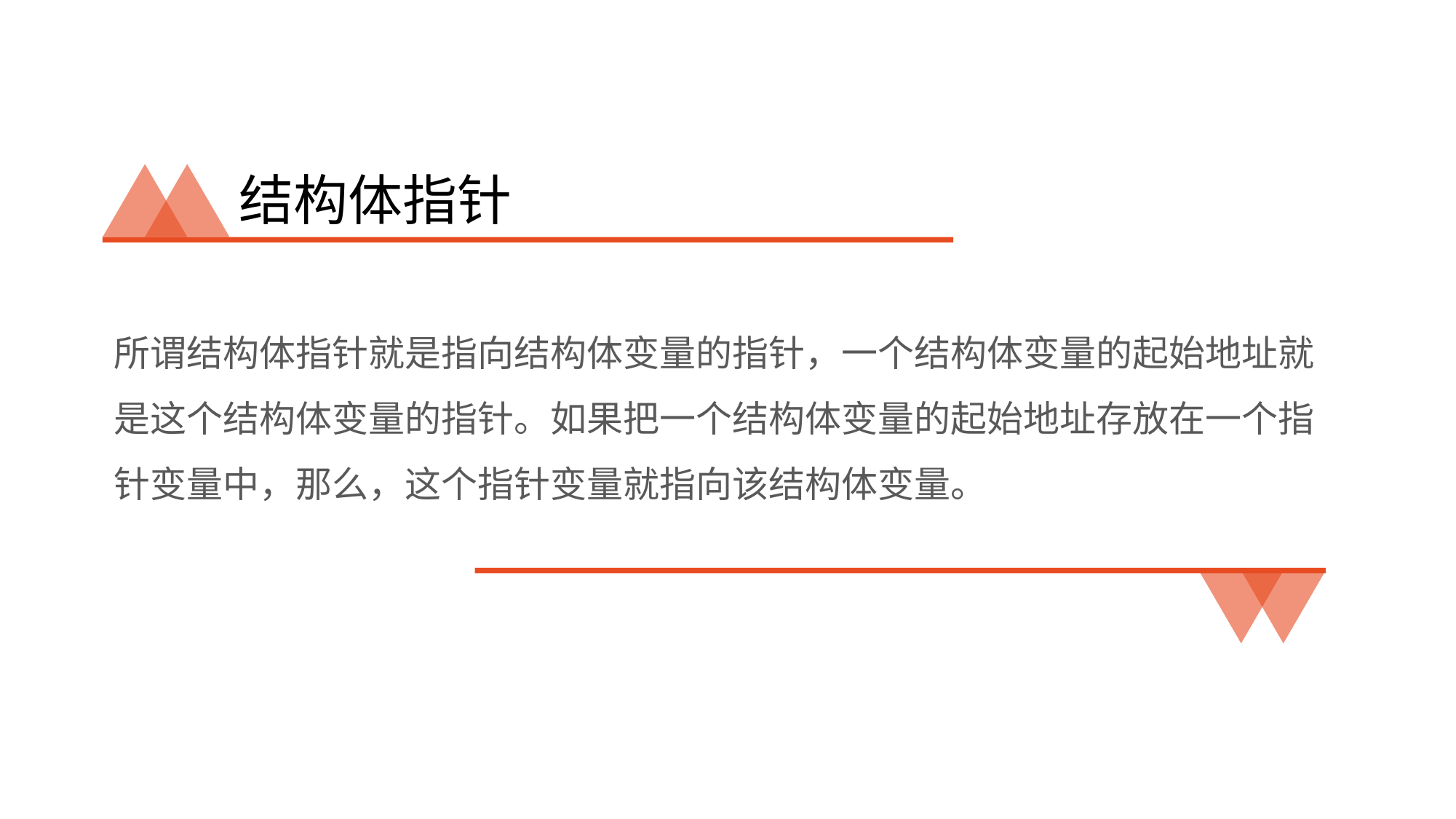

# 结构体指针

所谓结构体指针就是指向结构体变量的指针，一个结构体变量的起始地址就是这个结构体变量的指针。如果把一个结构体变量的起始地址存放在一个指针变量中，那么，这个指针变量就指向该结构体变量。